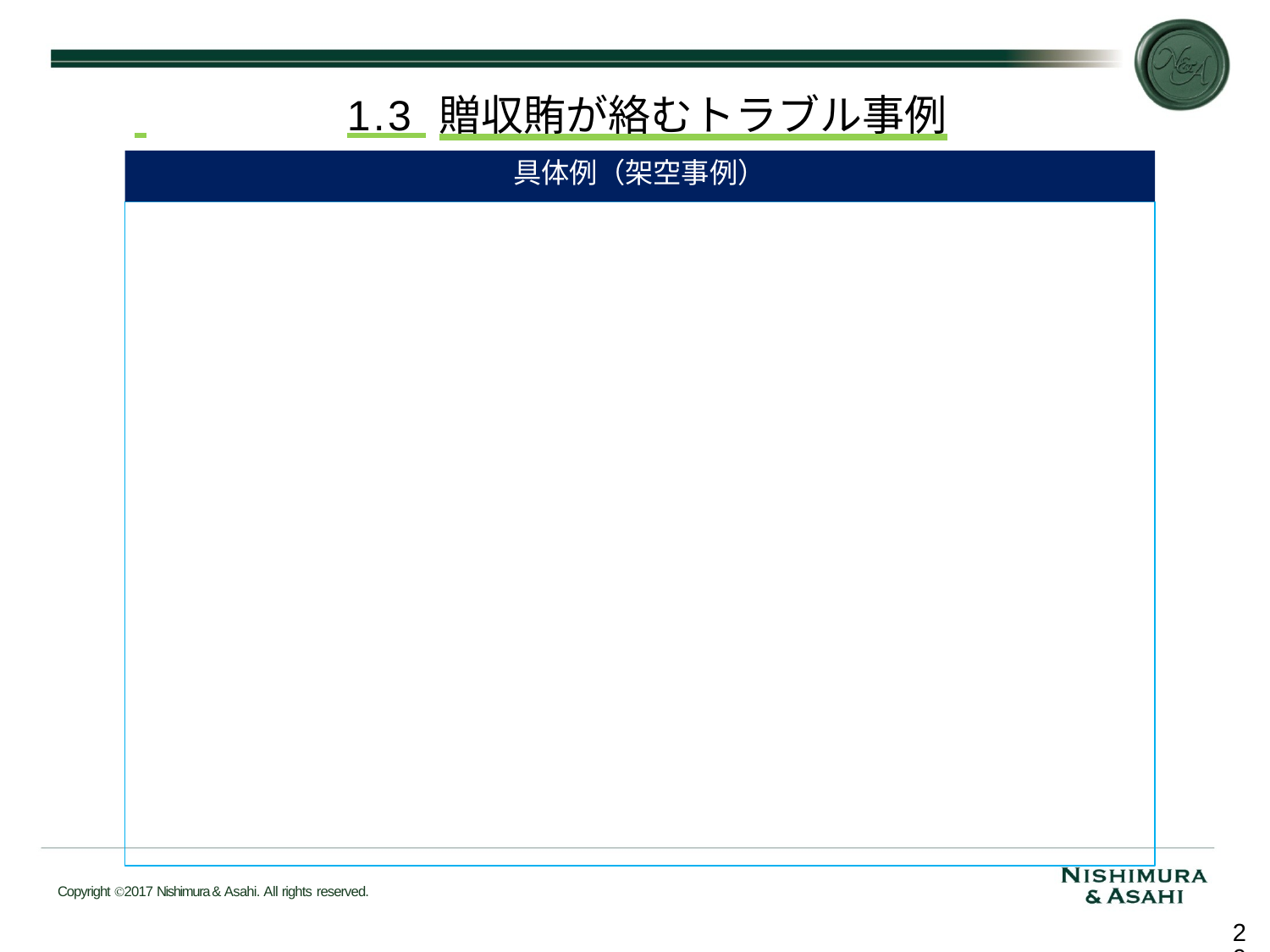

# 1.3 贈収賄が絡むトラブル事例

具体例（架空事例）

Copyright Ⓒ2017 Nishimura & Asahi. All rights reserved.
20